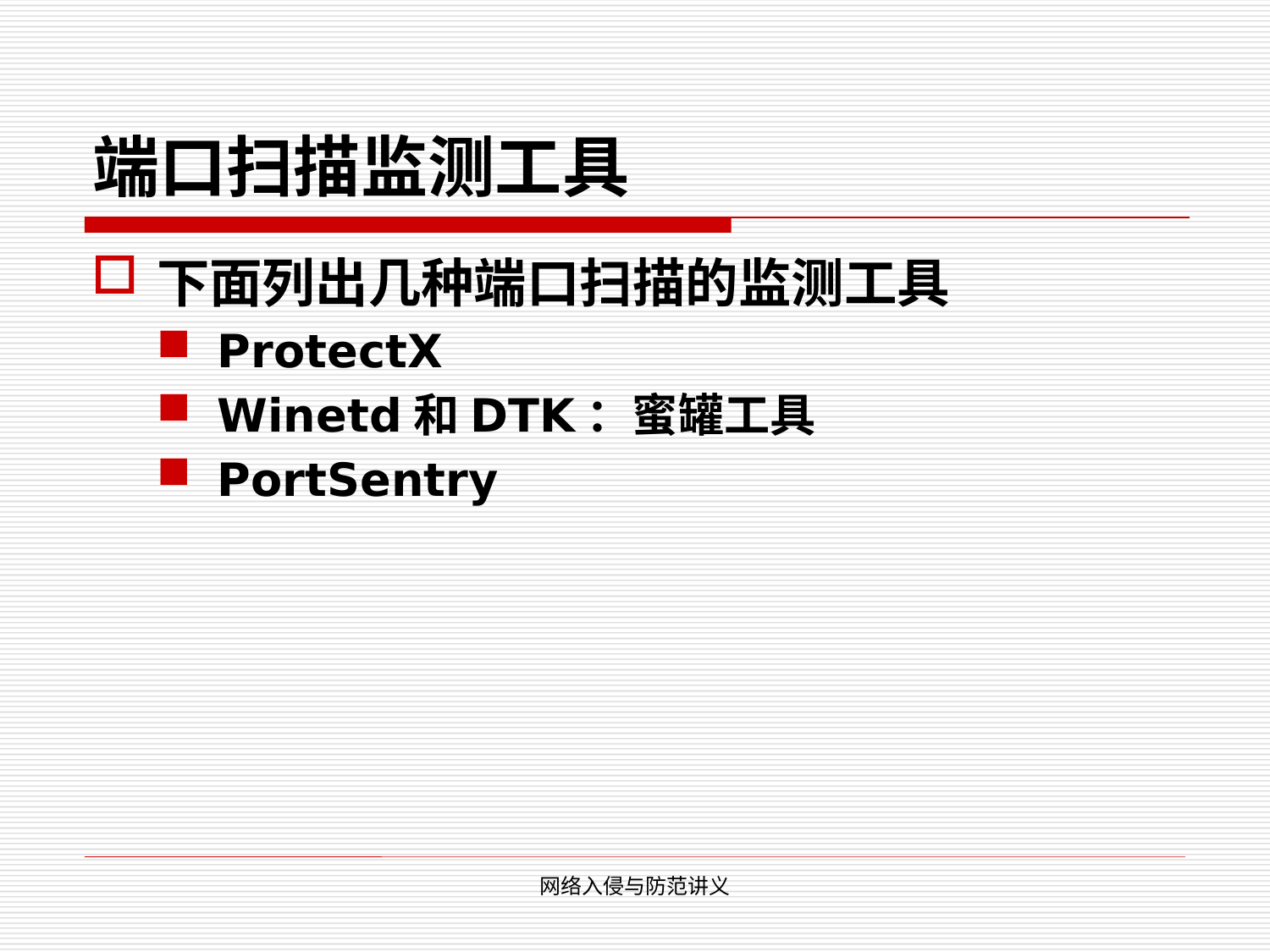

# 端口扫描监测工具
下面列出几种端口扫描的监测工具
ProtectX
Winetd和DTK：蜜罐工具
PortSentry
网络入侵与防范讲义
159